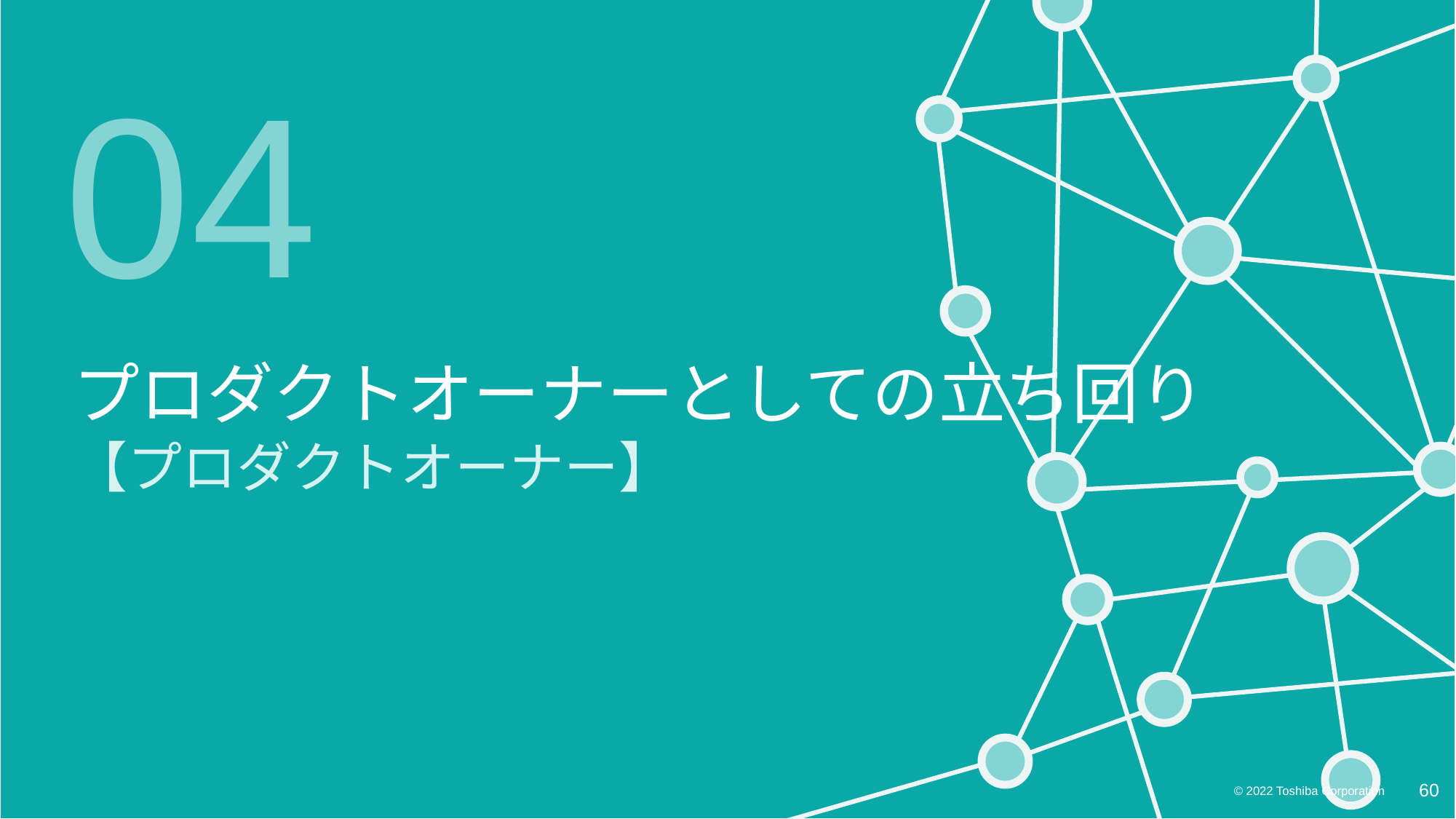

04

プロダクトオーナーとしての立ち回り
【プロダクトオーナー】
60
© 2022 Toshiba Corporation